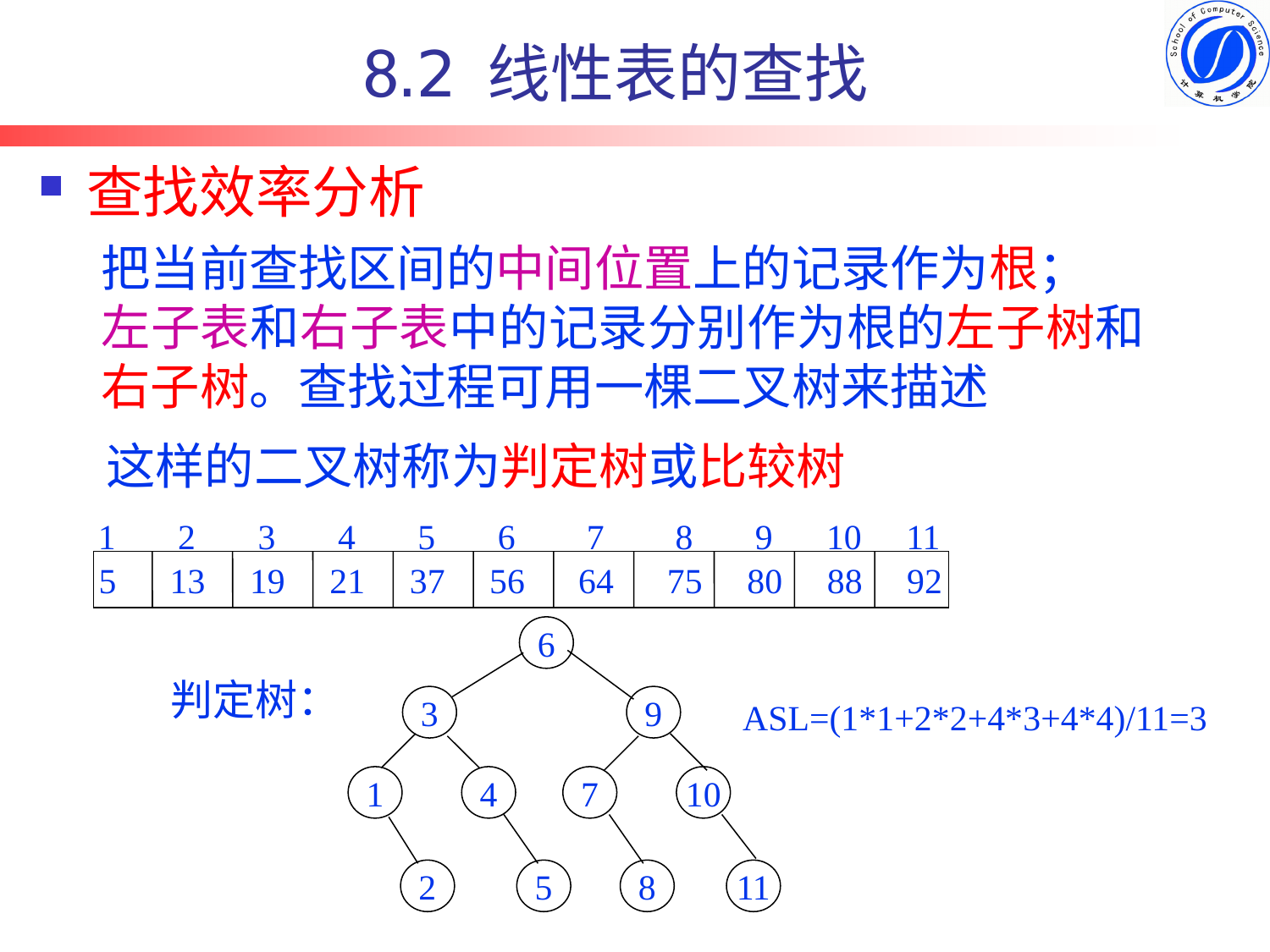

8.2 线性表的查找
查找效率分析
把当前查找区间的中间位置上的记录作为根；
左子表和右子表中的记录分别作为根的左子树和右子树。查找过程可用一棵二叉树来描述
这样的二叉树称为判定树或比较树
1       2       3       4       5       6        7        8       9      10     11

5      13     19     21     37     56      64      75     80     88     92
6

3
9

1
4
7
10

2
5
8
11
判定树：
ASL=(1*1+2*2+4*3+4*4)/11=3